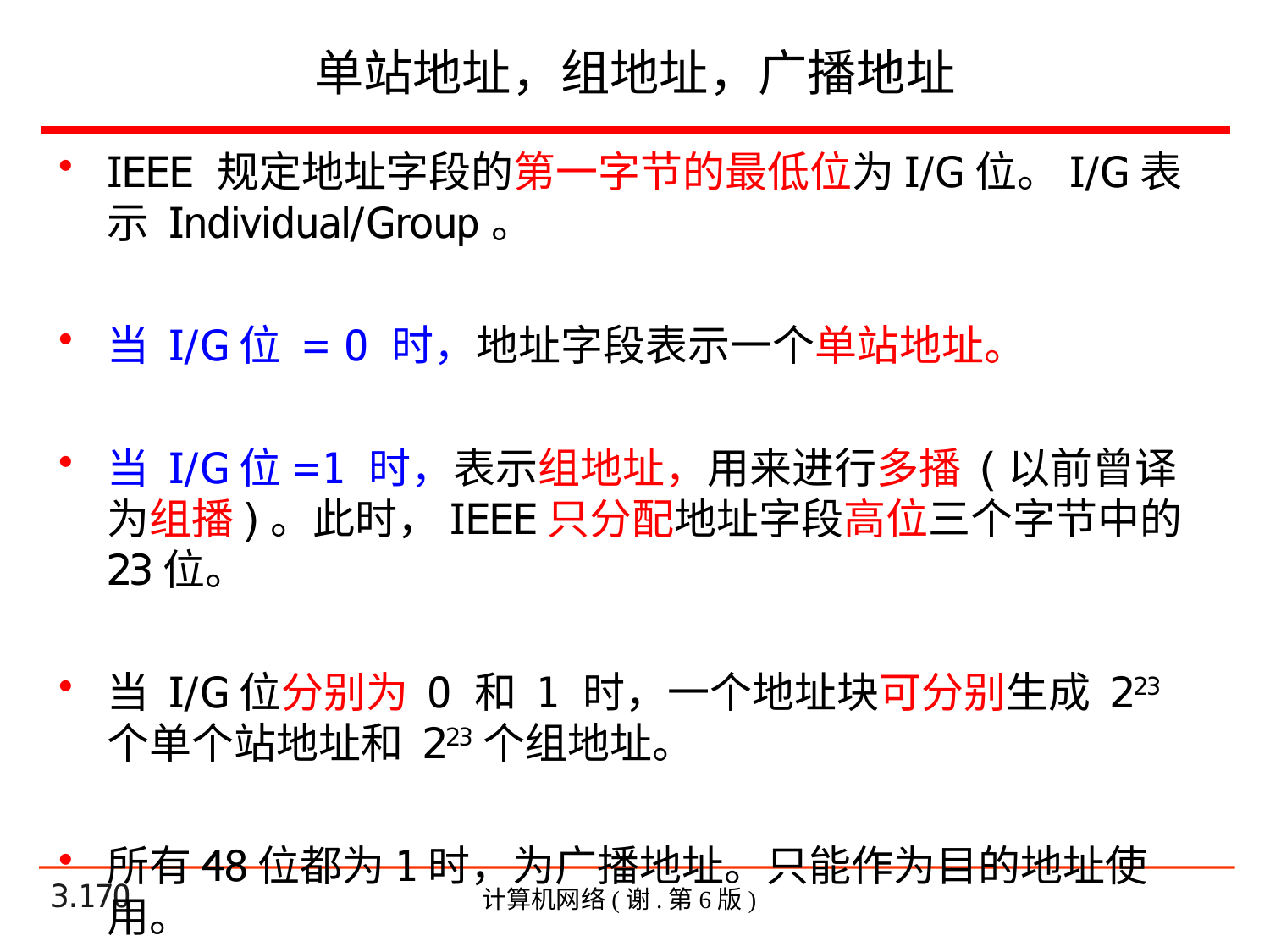

# 单站地址，组地址，广播地址
IEEE 规定地址字段的第一字节的最低位为I/G位。I/G表示 Individual/Group。

当 I/G位 = 0 时，地址字段表示一个单站地址。

当 I/G位=1 时，表示组地址，用来进行多播 (以前曾译为组播)。此时，IEEE只分配地址字段高位三个字节中的23位。

当 I/G位分别为 0 和 1 时，一个地址块可分别生成 223 个单个站地址和 223个组地址。

所有48位都为1时，为广播地址。只能作为目的地址使用。